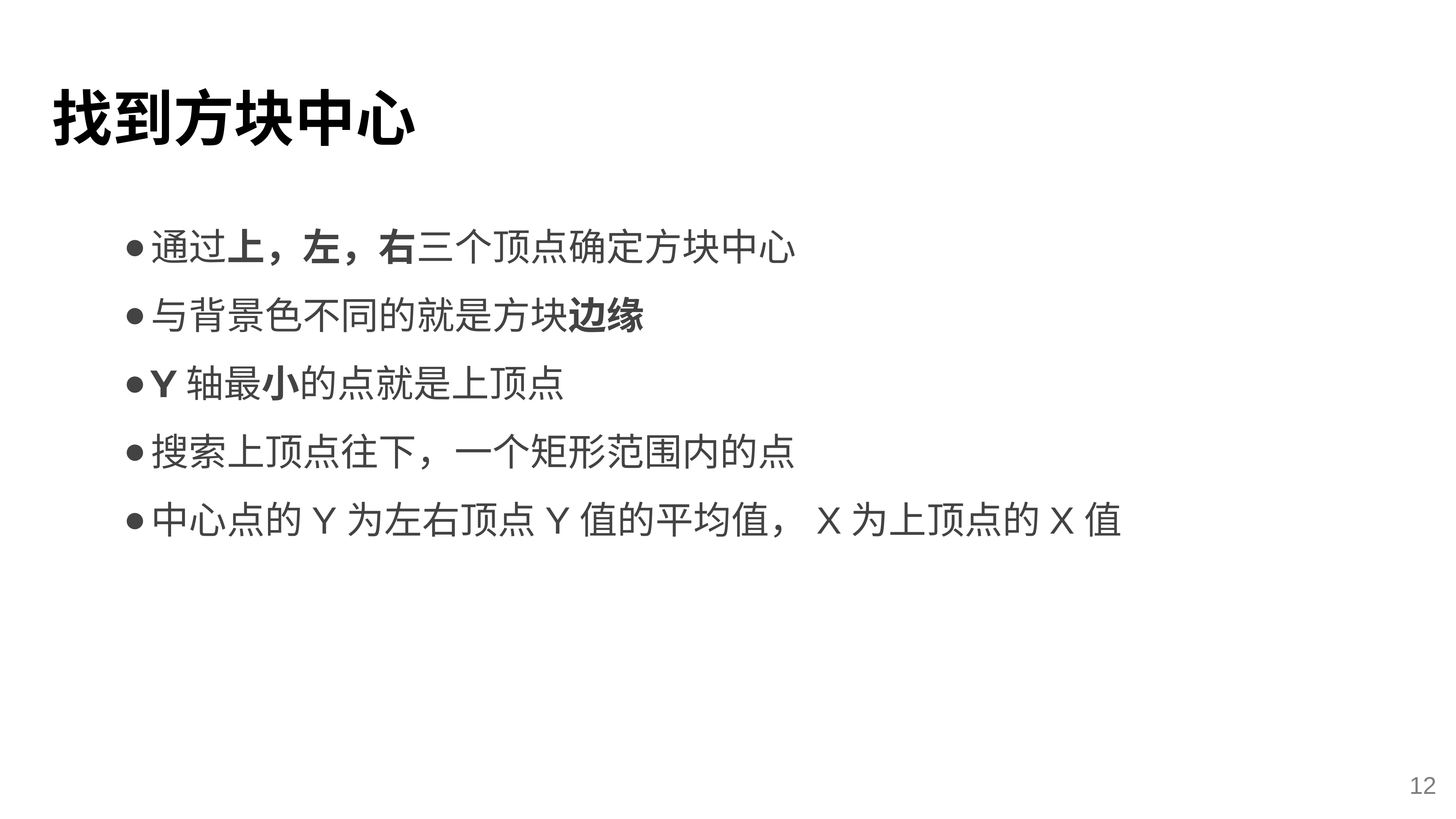

找到方块中心
通过上，左，右三个顶点确定方块中心
与背景色不同的就是方块边缘
Y轴最小的点就是上顶点
搜索上顶点往下，一个矩形范围内的点
中心点的Y为左右顶点Y值的平均值，X为上顶点的X值

12